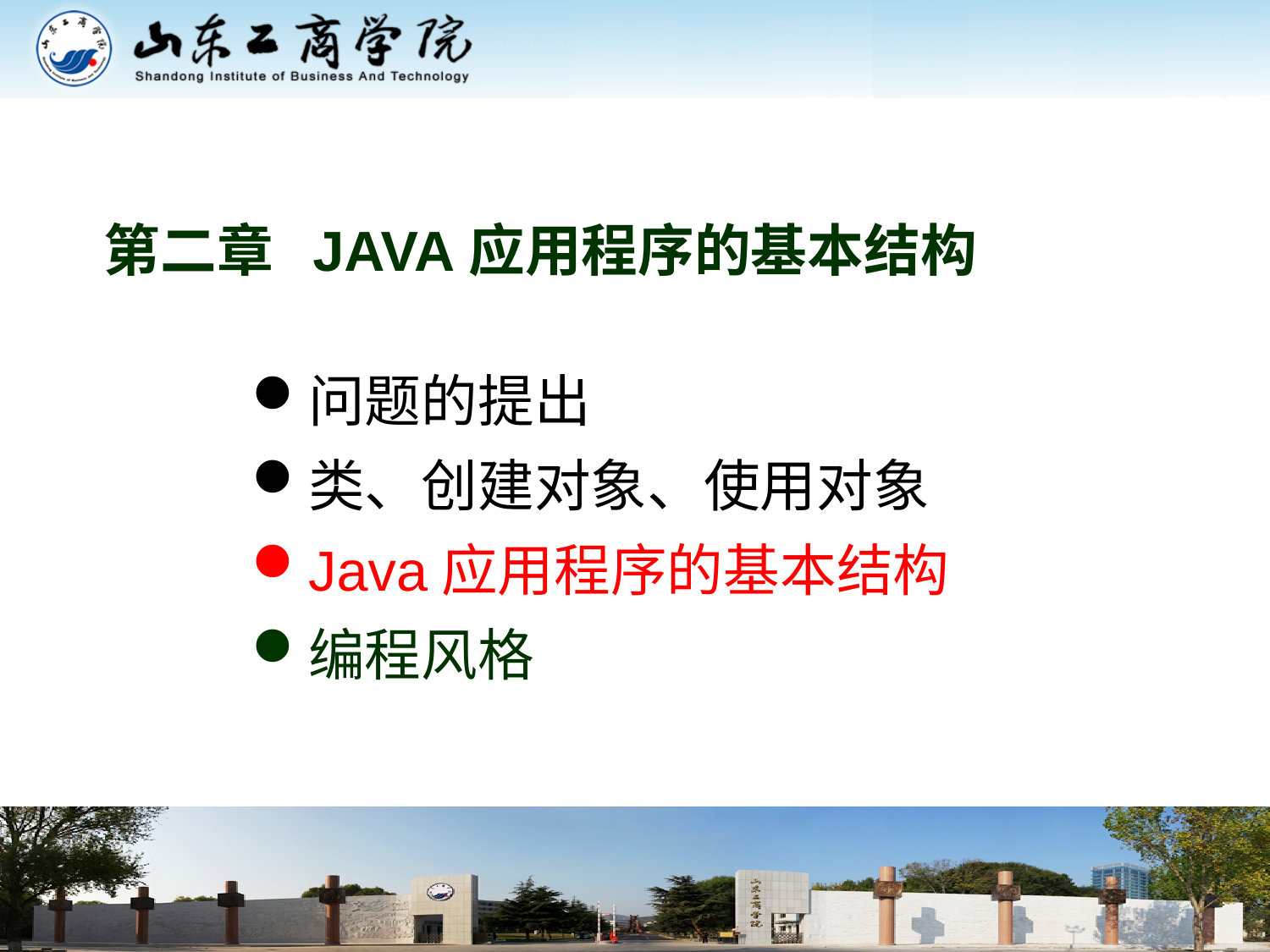

第二章  JAVA应用程序的基本结构
问题的提出
类、创建对象、使用对象
Java应用程序的基本结构
编程风格